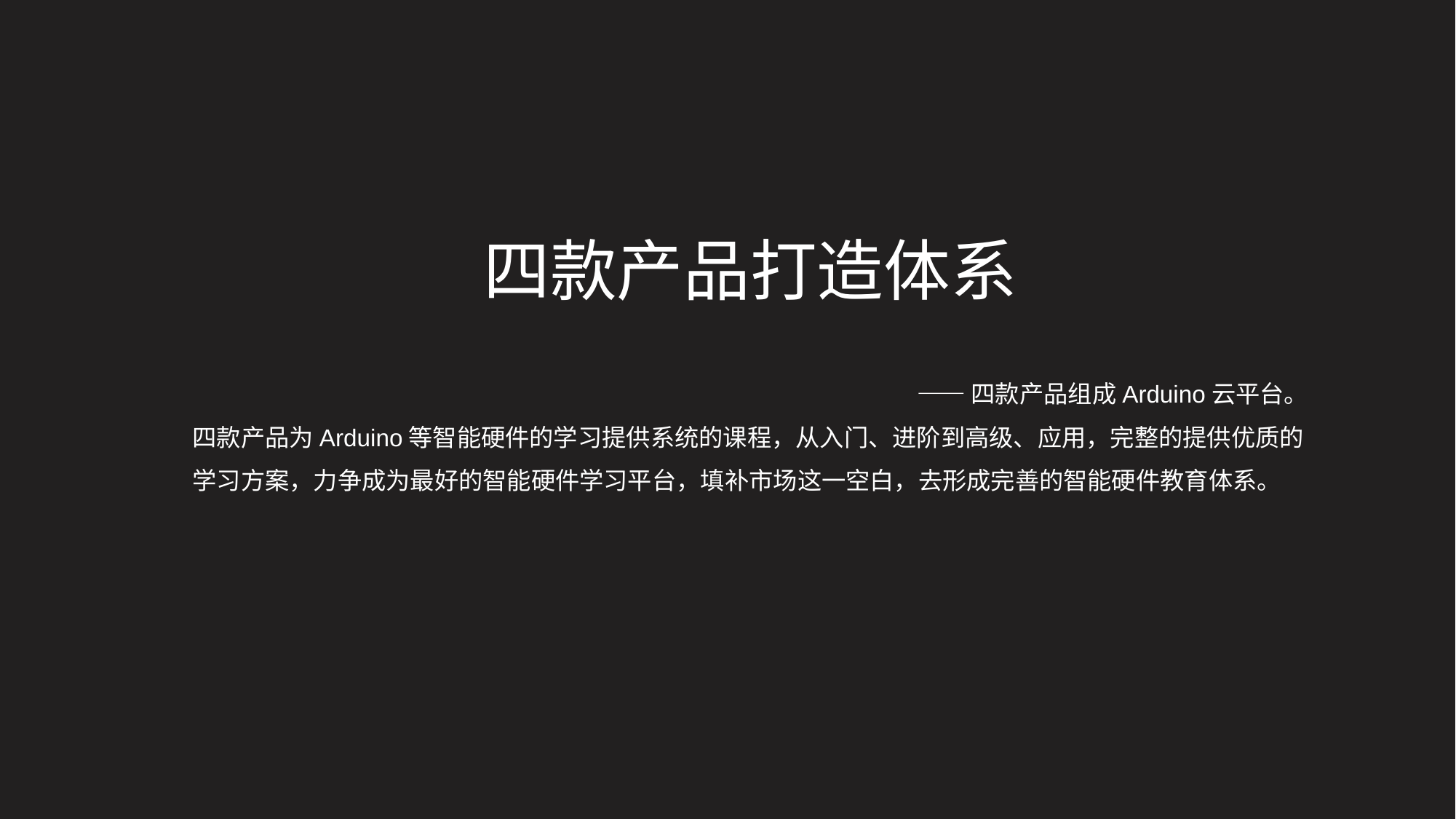

四款产品打造体系
——四款产品组成Arduino云平台。
四款产品为Arduino等智能硬件的学习提供系统的课程，从入门、进阶到高级、应用，完整的提供优质的学习方案，力争成为最好的智能硬件学习平台，填补市场这一空白，去形成完善的智能硬件教育体系。